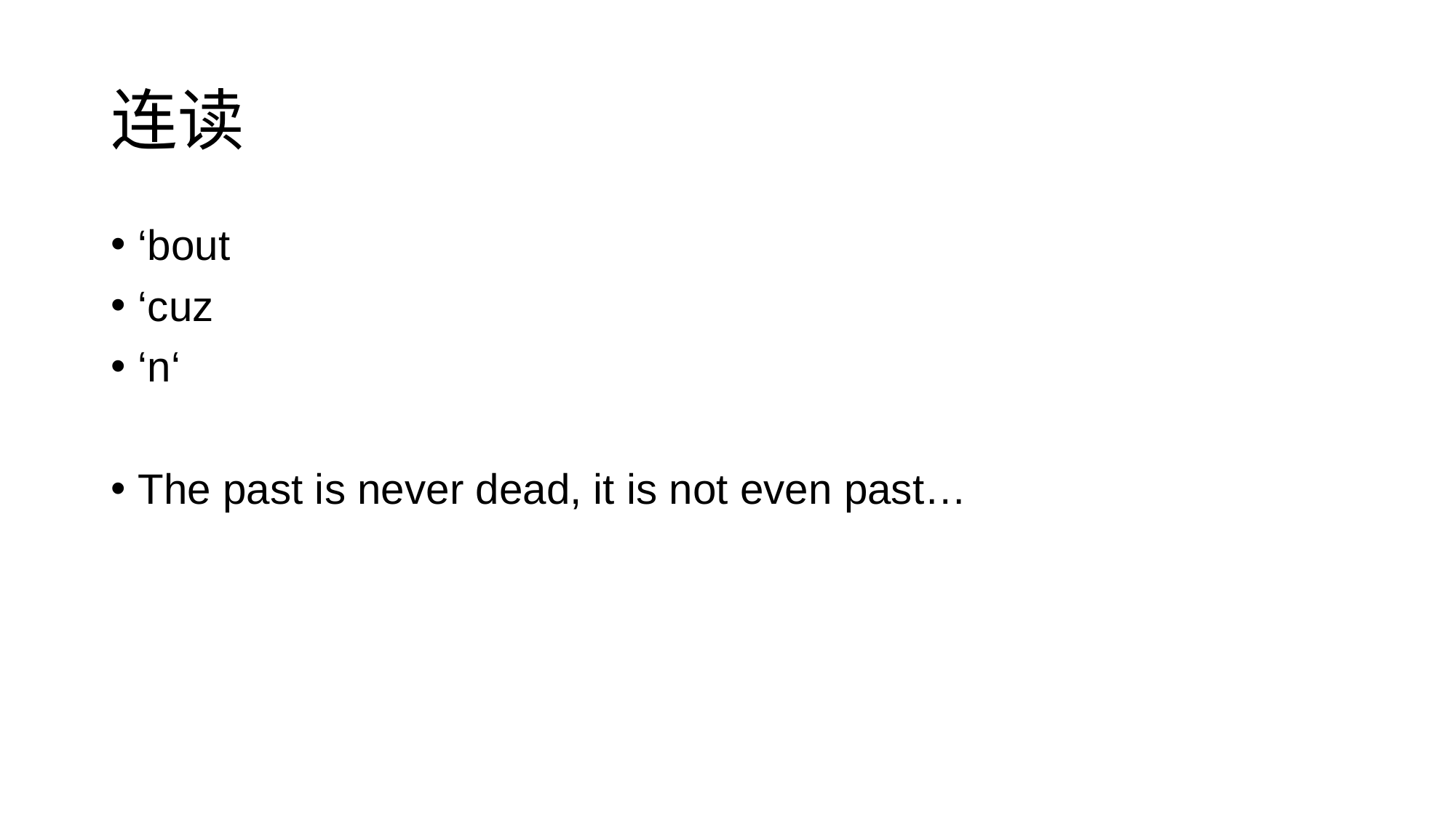

# 连读
‘bout
‘cuz
‘n‘

The past is never dead, it is not even past…